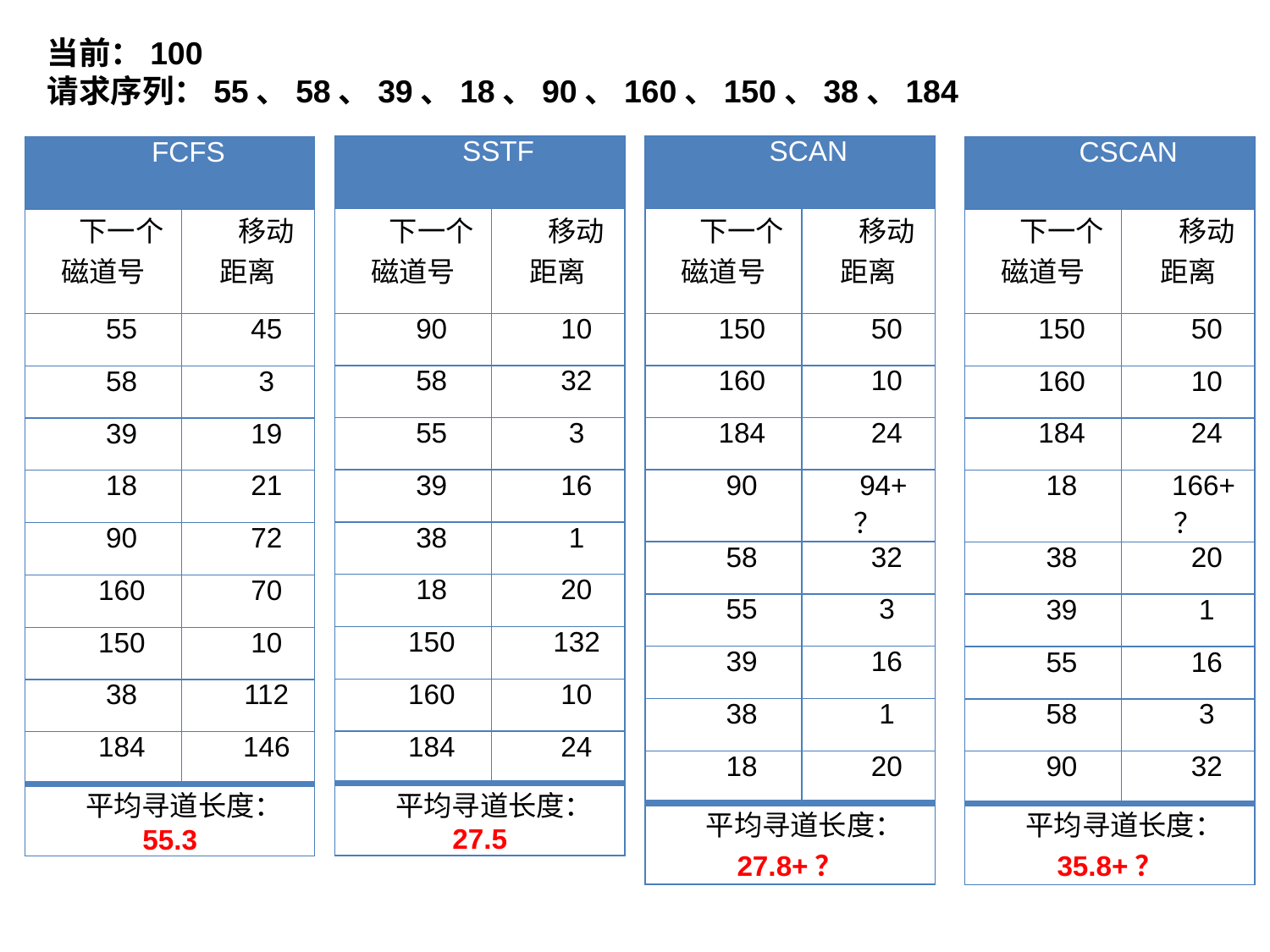

当前：100
请求序列：55、58、39、18、90、160、150、38、184
| SSTF |  |
| --- | --- |
| 下一个磁道号 | 移动距离 |
| 90 | 10 |
| 58 | 32 |
| 55 | 3 |
| 39 | 16 |
| 38 | 1 |
| 18 | 20 |
| 150 | 132 |
| 160 | 10 |
| 184 | 24 |
| 平均寻道长度：27.5 |  |
| SCAN |  |
| --- | --- |
| 下一个磁道号 | 移动距离 |
| 150 | 50 |
| 160 | 10 |
| 184 | 24 |
| 90 | 94+？ |
| 58 | 32 |
| 55 | 3 |
| 39 | 16 |
| 38 | 1 |
| 18 | 20 |
| 平均寻道长度：27.8+？ |  |
| CSCAN |  |
| --- | --- |
| 下一个磁道号 | 移动距离 |
| 150 | 50 |
| 160 | 10 |
| 184 | 24 |
| 18 | 166+？ |
| 38 | 20 |
| 39 | 1 |
| 55 | 16 |
| 58 | 3 |
| 90 | 32 |
| 平均寻道长度：35.8+？ |  |
| FCFS |  |
| --- | --- |
| 下一个磁道号 | 移动距离 |
| 55 | 45 |
| 58 | 3 |
| 39 | 19 |
| 18 | 21 |
| 90 | 72 |
| 160 | 70 |
| 150 | 10 |
| 38 | 112 |
| 184 | 146 |
| 平均寻道长度：55.3 |  |